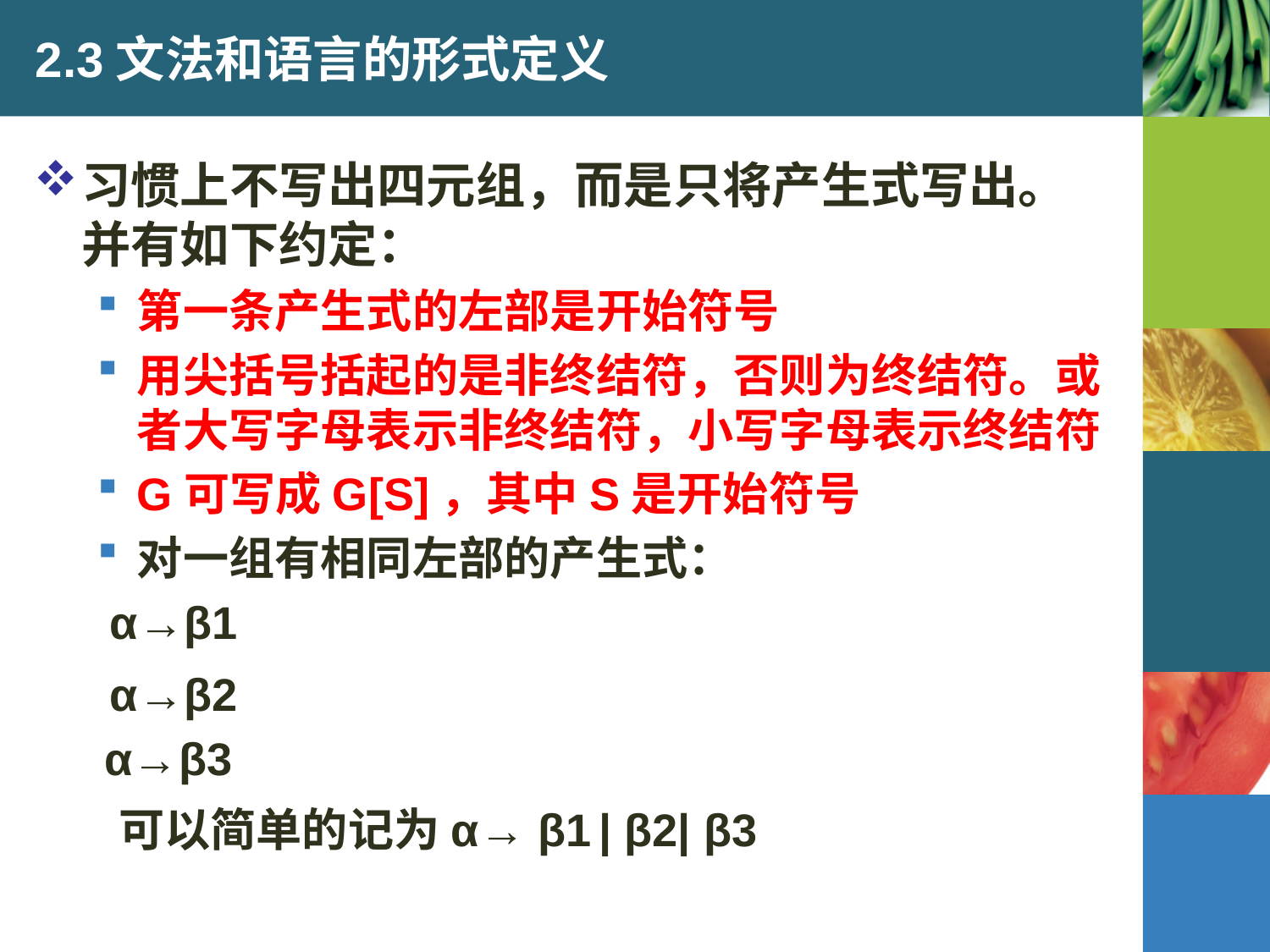

# 2.3文法和语言的形式定义
习惯上不写出四元组，而是只将产生式写出。并有如下约定：
第一条产生式的左部是开始符号
用尖括号括起的是非终结符，否则为终结符。或者大写字母表示非终结符，小写字母表示终结符
G可写成G[S]，其中S是开始符号
对一组有相同左部的产生式：
 α→β1
 α→β2
 α→β3
 可以简单的记为α→ β1 | β2| β3